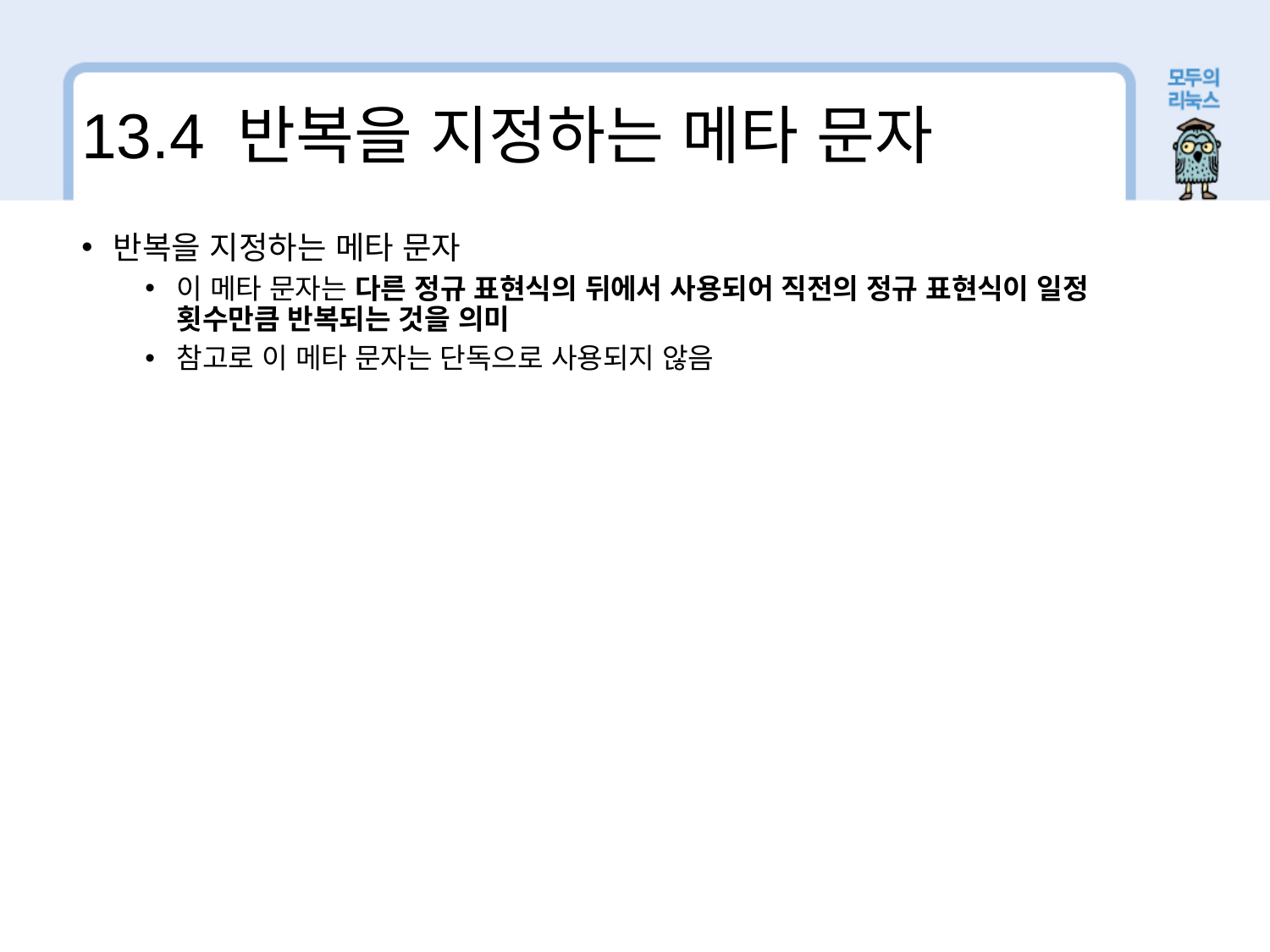

13.4 반복을 지정하는 메타 문자
반복을 지정하는 메타 문자
이 메타 문자는 다른 정규 표현식의 뒤에서 사용되어 직전의 정규 표현식이 일정 횟수만큼 반복되는 것을 의미
참고로 이 메타 문자는 단독으로 사용되지 않음